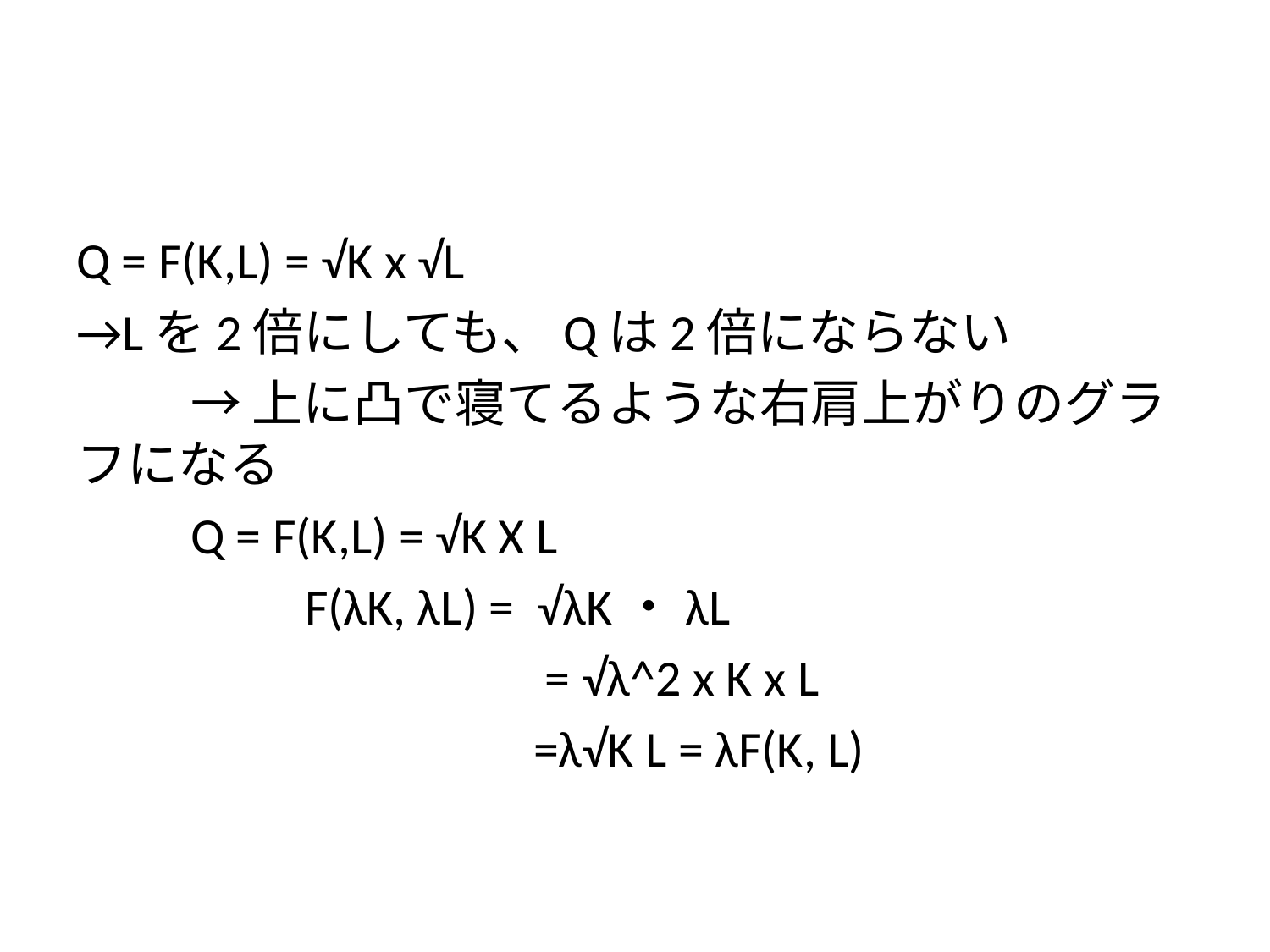

#
Q = F(K,L) = √K x √L
→Lを2倍にしても、Qは2倍にならない
	→上に凸で寝てるような右肩上がりのグラフになる
	Q = F(K,L) = √K X L
		F(λK, λL) =  √λK・λL
				 = √λ^2 x K x L
				=λ√K L = λF(K, L)